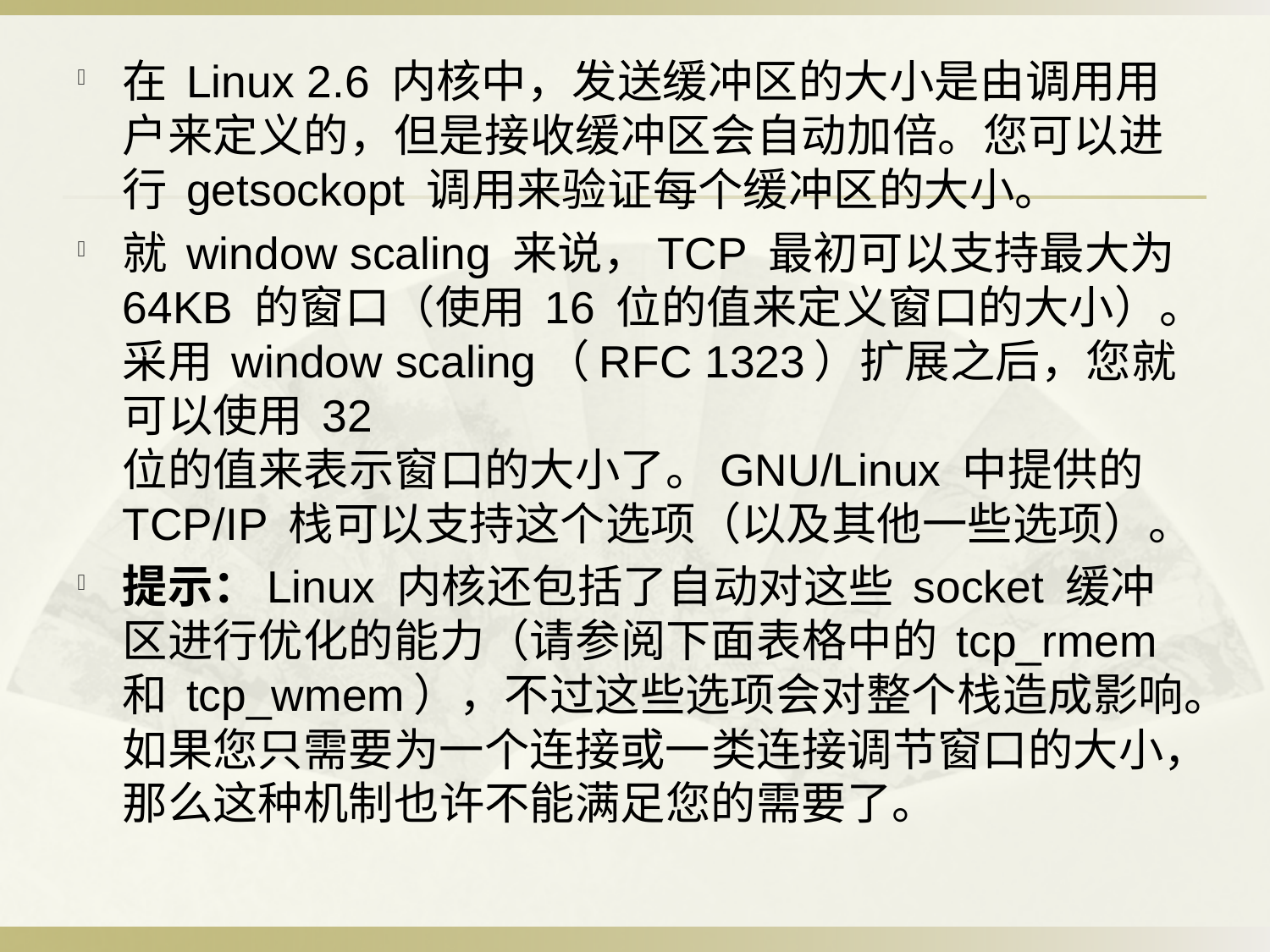

在 Linux 2.6 内核中，发送缓冲区的大小是由调用用户来定义的，但是接收缓冲区会自动加倍。您可以进行 getsockopt 调用来验证每个缓冲区的大小。
就 window scaling 来说，TCP 最初可以支持最大为 64KB 的窗口（使用 16 位的值来定义窗口的大小）。采用 window scaling（RFC 1323）扩展之后，您就可以使用 32 位的值来表示窗口的大小了。GNU/Linux 中提供的 TCP/IP 栈可以支持这个选项（以及其他一些选项）。
提示：Linux 内核还包括了自动对这些 socket 缓冲区进行优化的能力（请参阅下面表格中的 tcp_rmem 和 tcp_wmem），不过这些选项会对整个栈造成影响。如果您只需要为一个连接或一类连接调节窗口的大小，那么这种机制也许不能满足您的需要了。